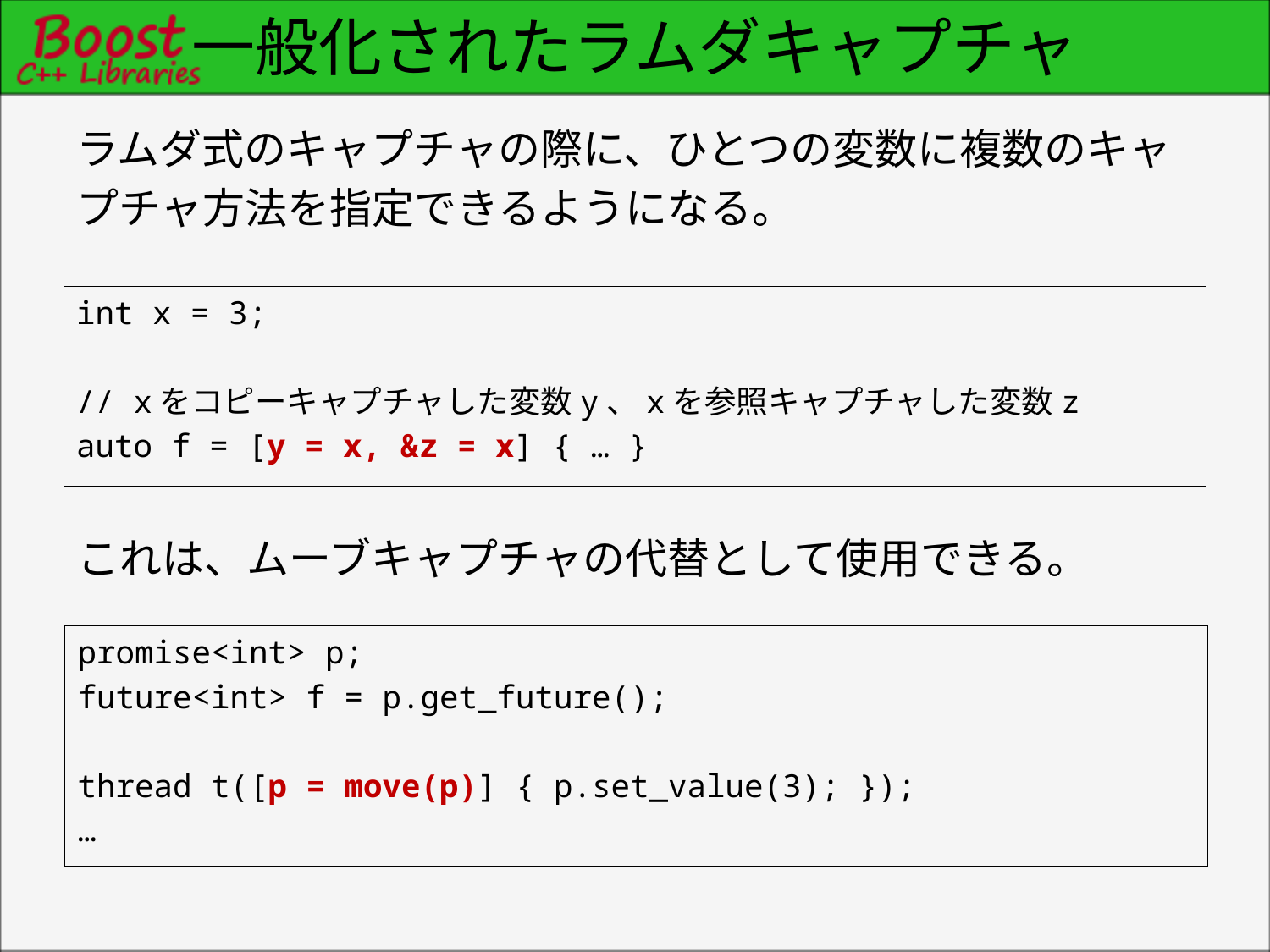

# 一般化されたラムダキャプチャ
ラムダ式のキャプチャの際に、ひとつの変数に複数のキャ
プチャ方法を指定できるようになる。
int x = 3;

// xをコピーキャプチャした変数y、xを参照キャプチャした変数z
auto f = [y = x, &z = x] { … }
これは、ムーブキャプチャの代替として使用できる。
promise<int> p;
future<int> f = p.get_future();

thread t([p = move(p)] { p.set_value(3); });
…